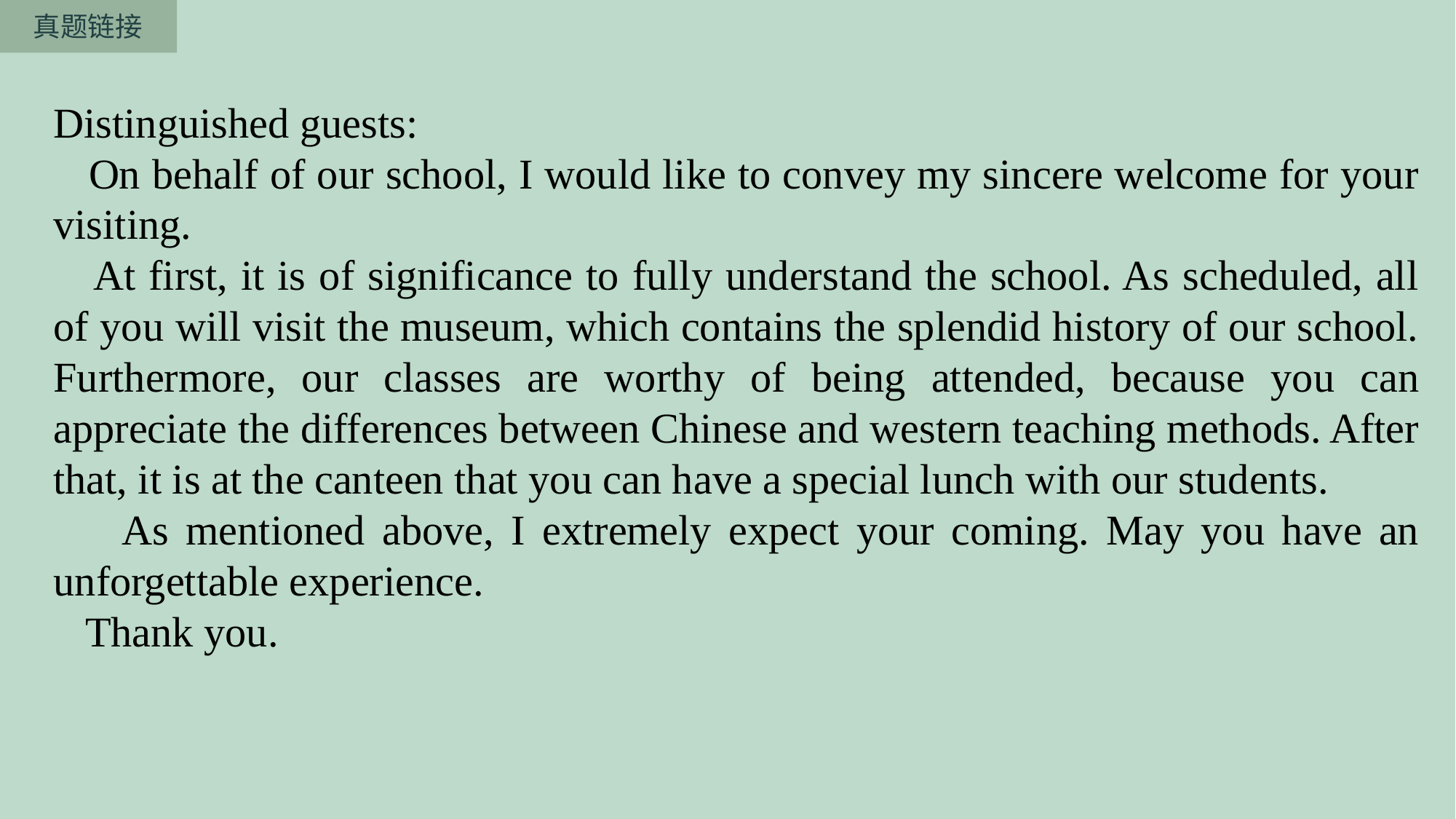

真题链接
Distinguished guests:
   On behalf of our school, I would like to convey my sincere welcome for your visiting.
   At first, it is of significance to fully understand the school. As scheduled, all of you will visit the museum, which contains the splendid history of our school. Furthermore, our classes are worthy of being attended, because you can appreciate the differences between Chinese and western teaching methods. After that, it is at the canteen that you can have a special lunch with our students.
    As mentioned above, I extremely expect your coming. May you have an unforgettable experience.
   Thank you.